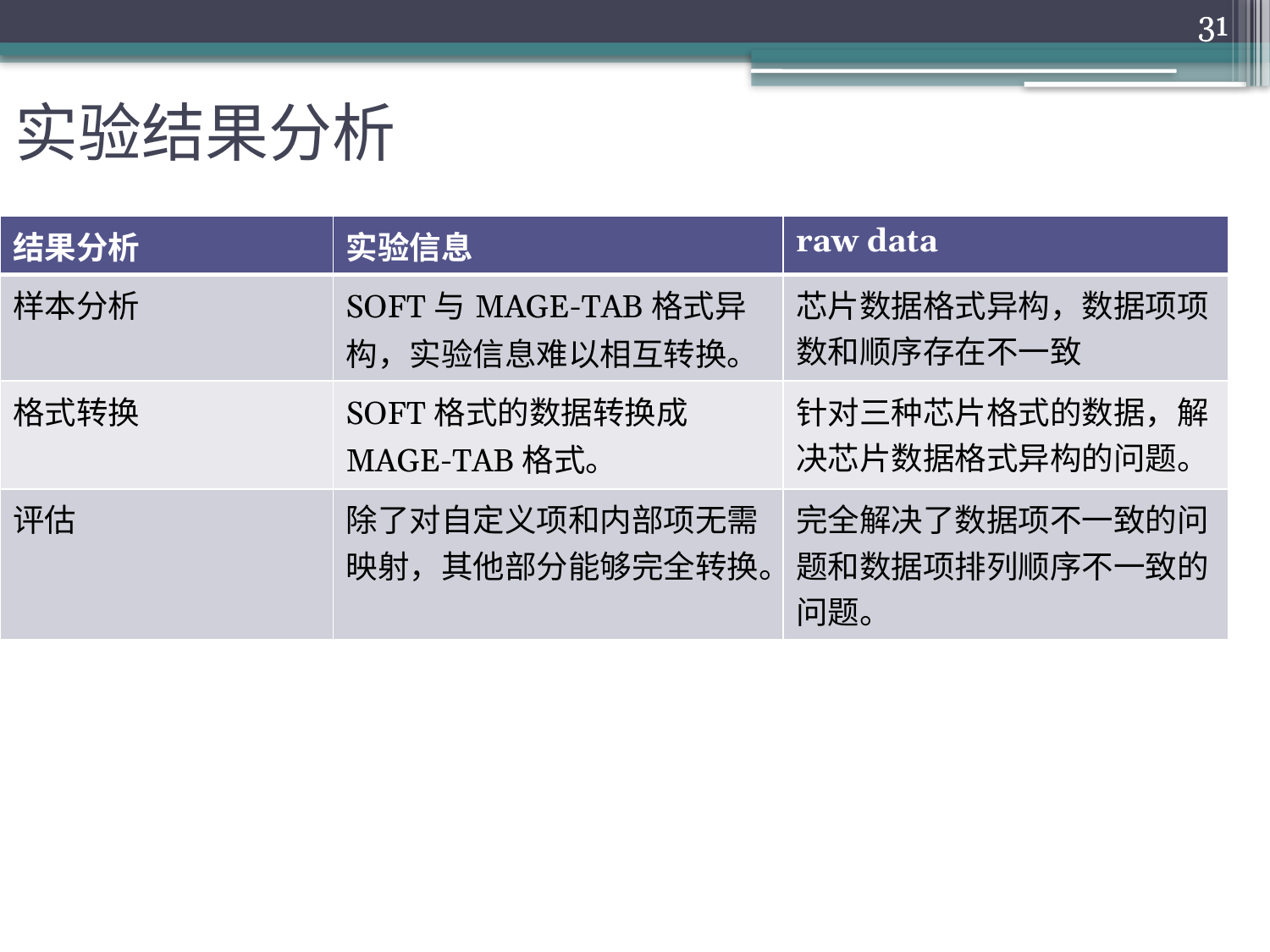

31
31
实验结果分析
| 结果分析 | 实验信息 | raw data |
| --- | --- | --- |
| 样本分析 | SOFT与MAGE-TAB格式异构，实验信息难以相互转换。 | 芯片数据格式异构，数据项项数和顺序存在不一致 |
| 格式转换 | SOFT格式的数据转换成MAGE-TAB格式。 | 针对三种芯片格式的数据，解决芯片数据格式异构的问题。 |
| 评估 | 除了对自定义项和内部项无需映射，其他部分能够完全转换。 | 完全解决了数据项不一致的问题和数据项排列顺序不一致的问题。 |